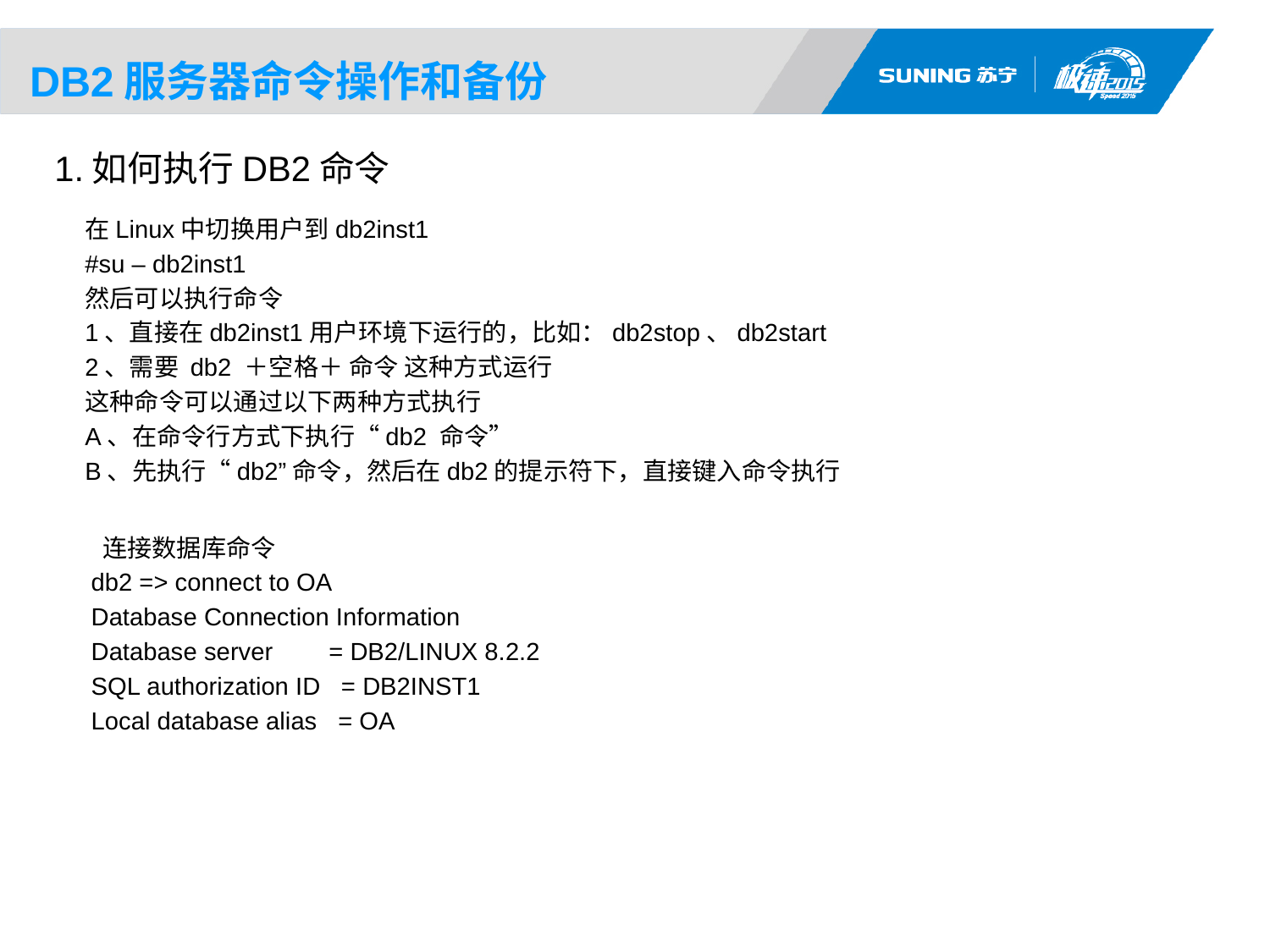

# DB2服务器命令操作和备份
1.如何执行DB2命令

在Linux中切换用户到db2inst1
#su – db2inst1
然后可以执行命令
1、直接在db2inst1用户环境下运行的，比如：db2stop、db2start
2、需要 db2 ＋空格＋ 命令 这种方式运行
这种命令可以通过以下两种方式执行
A、在命令行方式下执行“db2 命令”
B、先执行“db2”命令，然后在db2的提示符下，直接键入命令执行

 连接数据库命令
db2 => connect to OA
Database Connection Information
Database server        = DB2/LINUX 8.2.2
SQL authorization ID   = DB2INST1
Local database alias   = OA